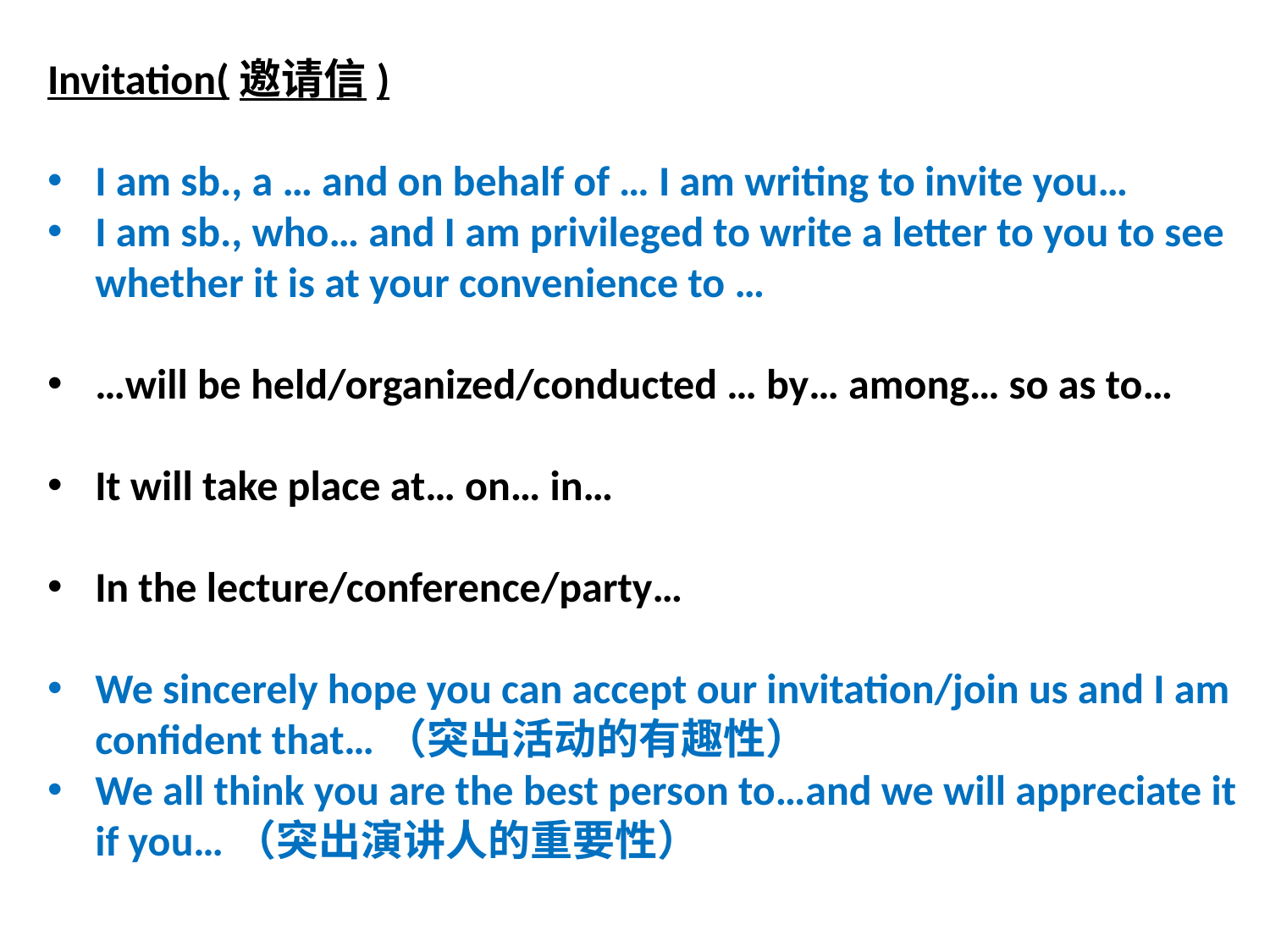

Invitation(邀请信)

I am sb., a … and on behalf of … I am writing to invite you…
I am sb., who… and I am privileged to write a letter to you to see whether it is at your convenience to …

…will be held/organized/conducted … by… among… so as to…

It will take place at… on… in…

In the lecture/conference/party…

We sincerely hope you can accept our invitation/join us and I am confident that…（突出活动的有趣性）
We all think you are the best person to…and we will appreciate it if you…（突出演讲人的重要性）